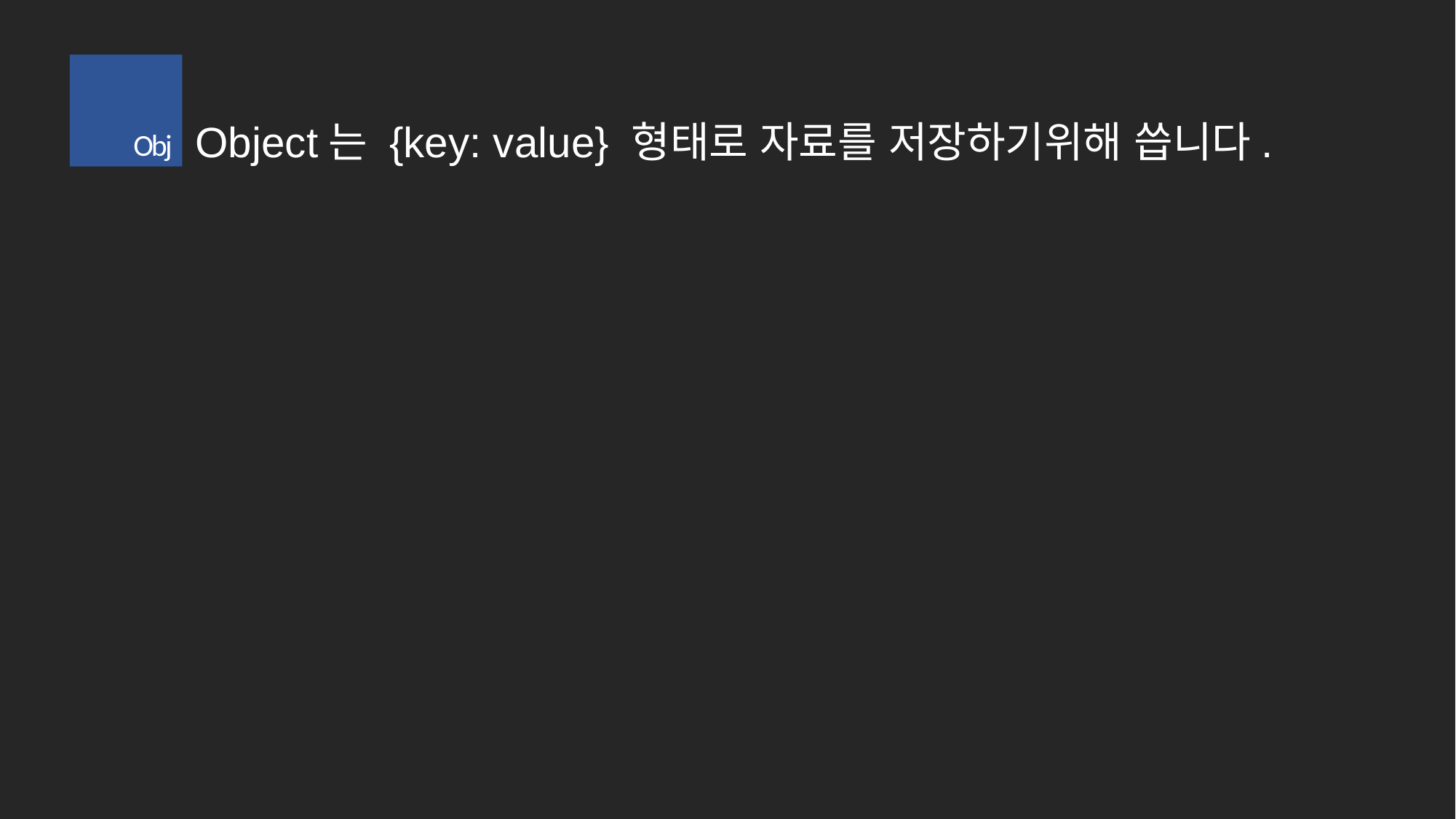

Object는 {key: value} 형태로 자료를 저장하기위해 씁니다.
Obj